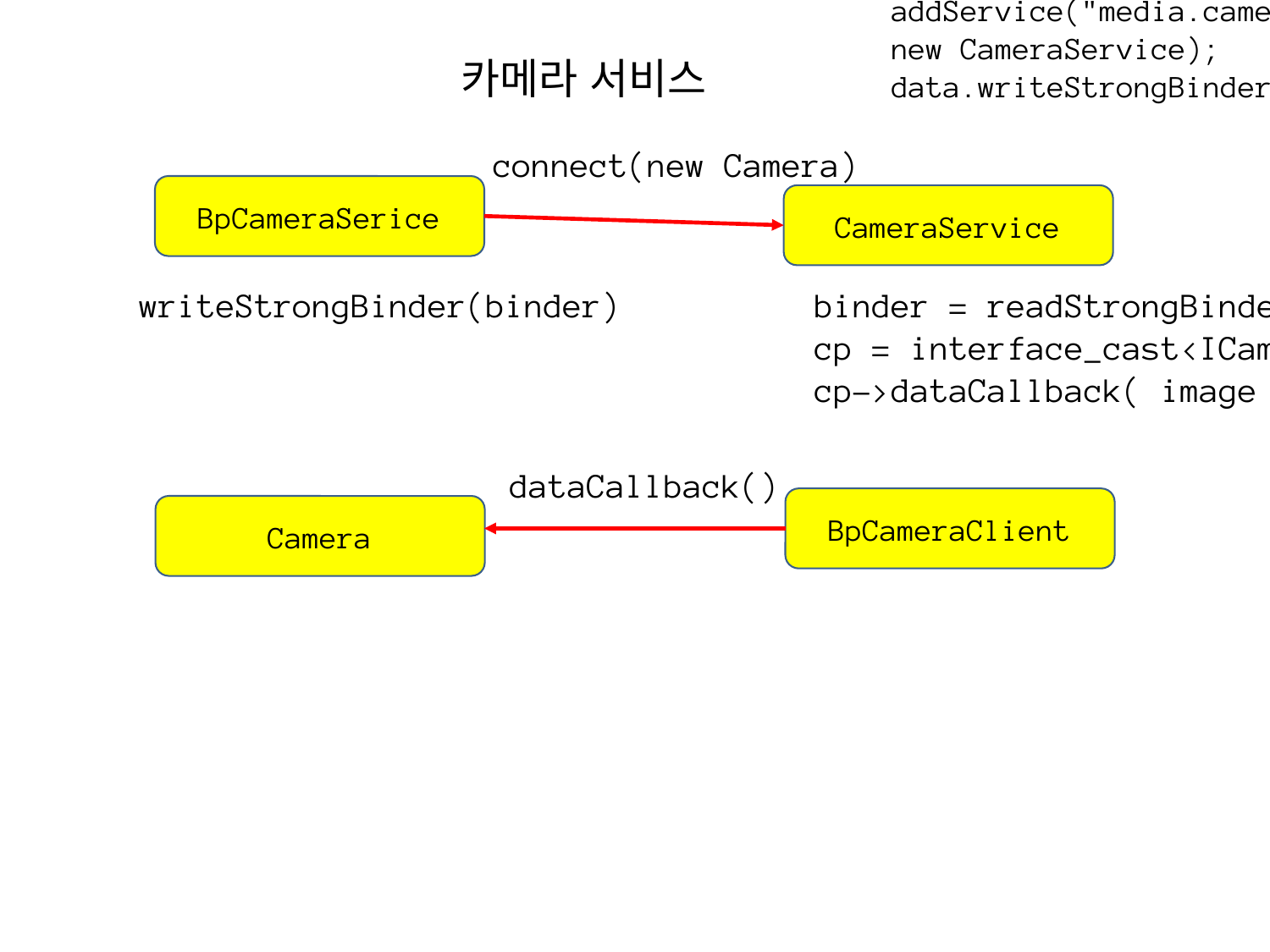

addService("media.camera"
new CameraService);
data.writeStrongBinder(binder);
카메라 서비스
connect(new Camera)
BpCameraSerice
CameraService
writeStrongBinder(binder)
binder = readStrongBinder()
cp = interface_cast<ICameraClient>(binder);
cp->dataCallback( image );
dataCallback()
BpCameraClient
Camera